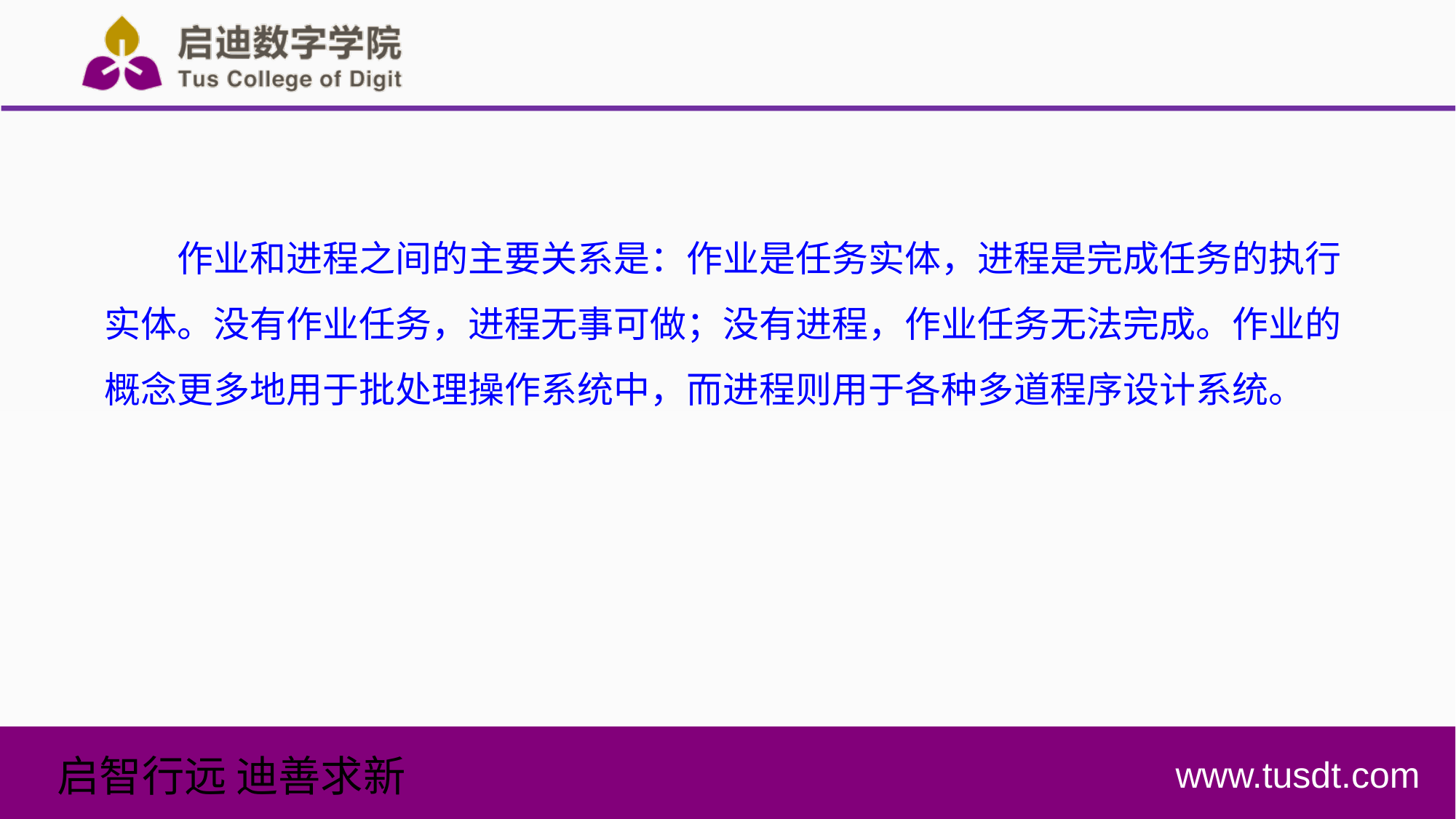

作业和进程之间的主要关系是：作业是任务实体，进程是完成任务的执行实体。没有作业任务，进程无事可做；没有进程，作业任务无法完成。作业的概念更多地用于批处理操作系统中，而进程则用于各种多道程序设计系统。